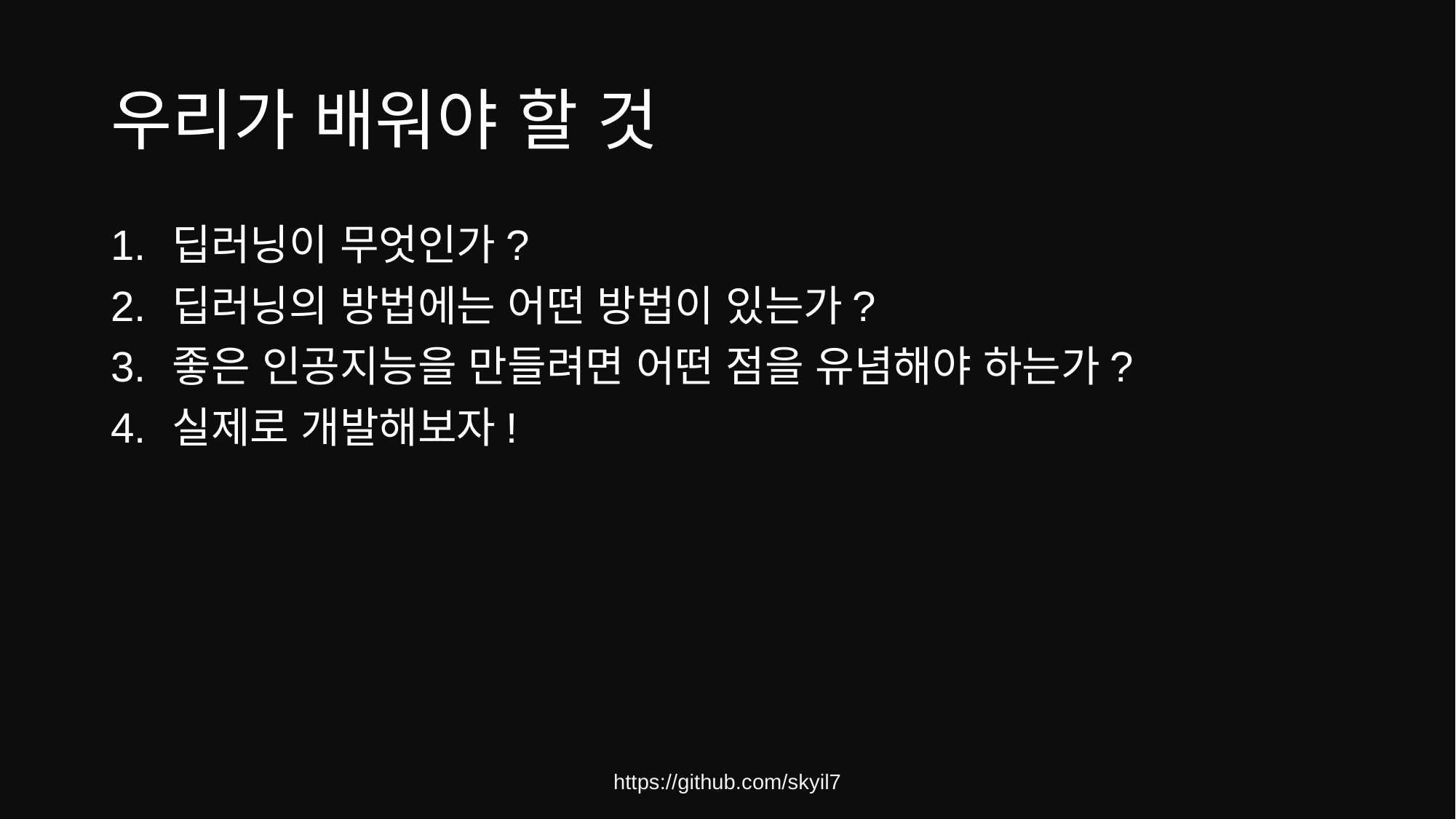

# 우리가 배워야 할 것
딥러닝이 무엇인가?
딥러닝의 방법에는 어떤 방법이 있는가?
좋은 인공지능을 만들려면 어떤 점을 유념해야 하는가?
실제로 개발해보자!
https://github.com/skyil7